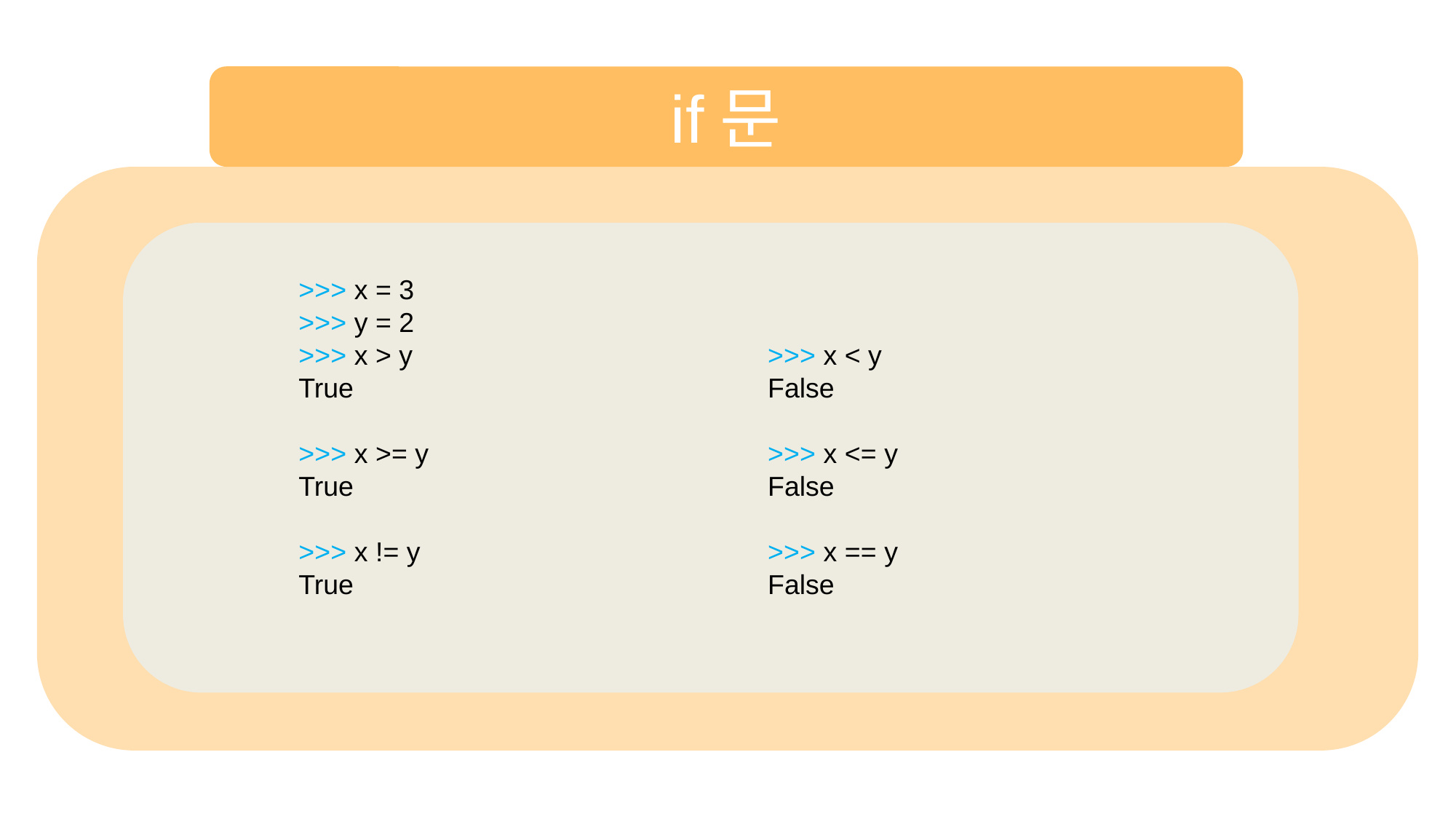

if문

>>> x = 3
>>> y = 2
>>> x > y
True

>>> x >= y
True

>>> x != y
True

>>> x < y
False

>>> x <= y
False

>>> x == y
False